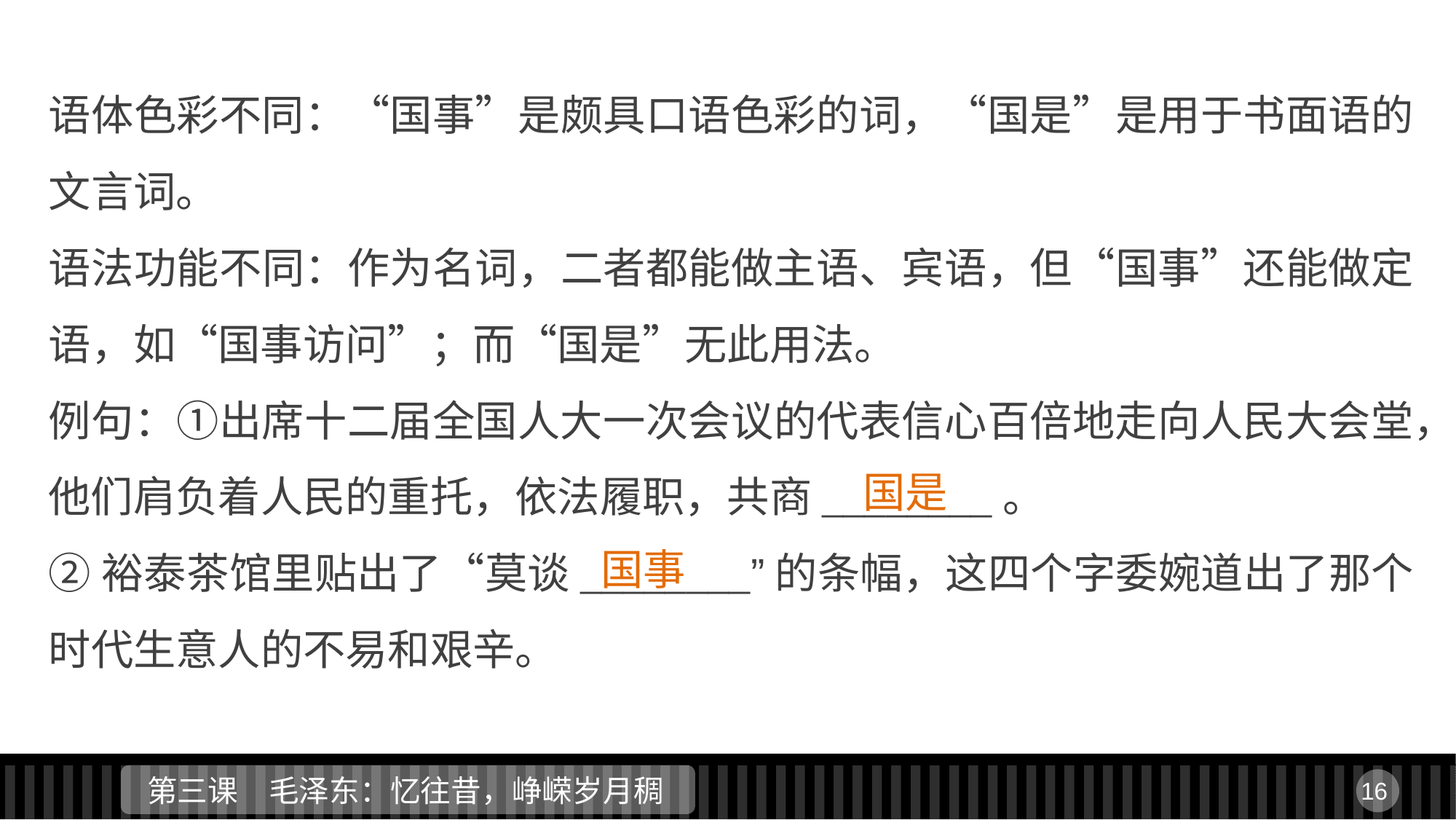

语体色彩不同：“国事”是颇具口语色彩的词，“国是”是用于书面语的文言词。
语法功能不同：作为名词，二者都能做主语、宾语，但“国事”还能做定语，如“国事访问”；而“国是”无此用法。
例句：①出席十二届全国人大一次会议的代表信心百倍地走向人民大会堂，他们肩负着人民的重托，依法履职，共商________。
②裕泰茶馆里贴出了“莫谈________”的条幅，这四个字委婉道出了那个时代生意人的不易和艰辛。
国是
国事